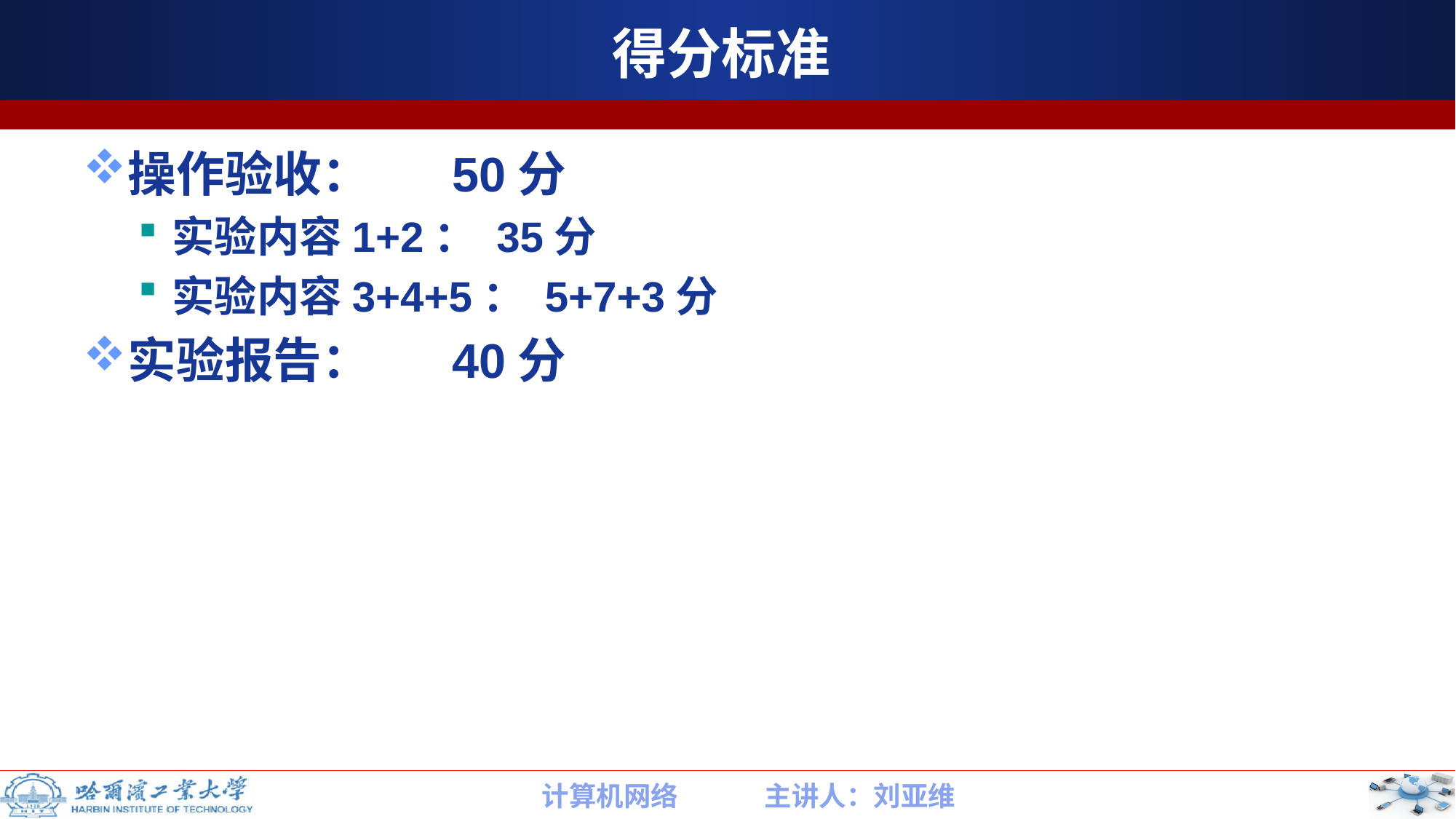

# 得分标准
操作验收：	50分
实验内容1+2： 35分
实验内容3+4+5： 5+7+3分
实验报告：	40分